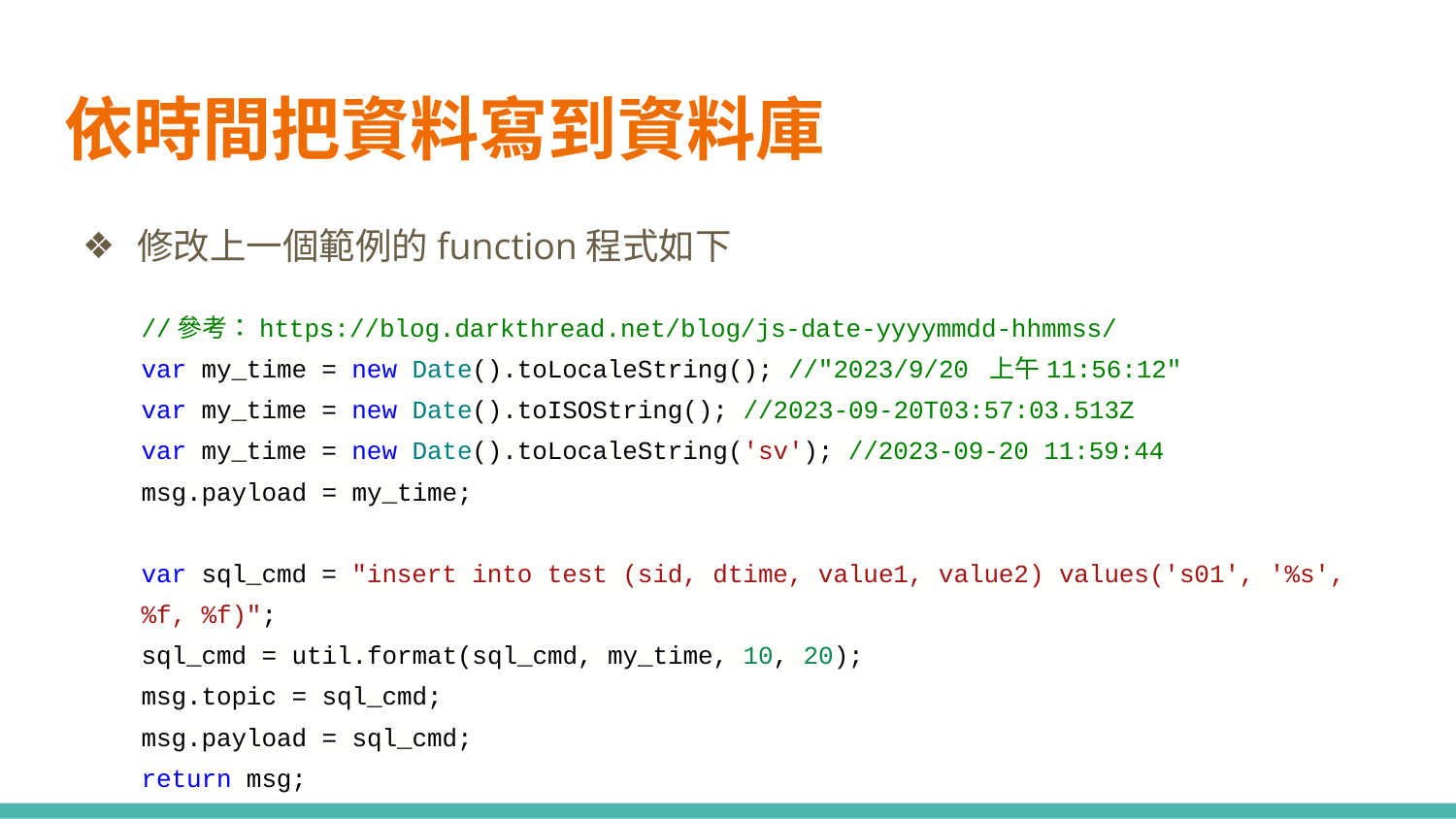

# 依時間把資料寫到資料庫
修改上一個範例的function程式如下
//參考：https://blog.darkthread.net/blog/js-date-yyyymmdd-hhmmss/
var my_time = new Date().toLocaleString(); //"2023/9/20 上午11:56:12"
var my_time = new Date().toISOString(); //2023-09-20T03:57:03.513Z
var my_time = new Date().toLocaleString('sv'); //2023-09-20 11:59:44
msg.payload = my_time;

var sql_cmd = "insert into test (sid, dtime, value1, value2) values('s01', '%s', %f, %f)";
sql_cmd = util.format(sql_cmd, my_time, 10, 20);
msg.topic = sql_cmd;
msg.payload = sql_cmd;
return msg;